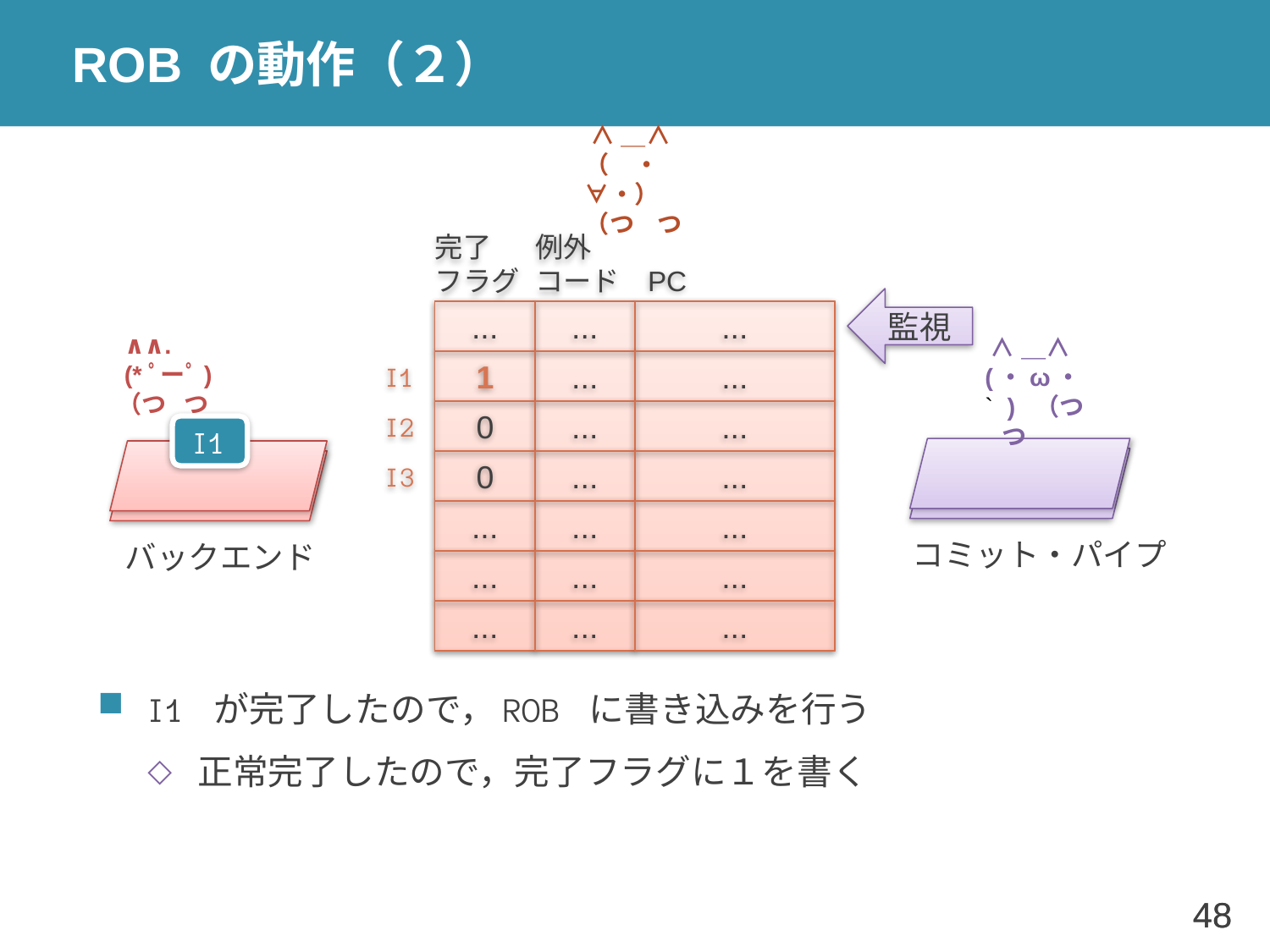

# ROB の動作（２）
 ∧＿∧
（　・∀・）（つ    つ
完了
フラグ
例外
コード
PC
監視

...
...
...
 ∧∧.
 (*ﾟーﾟ)（つ   つ
 ∧＿∧
(・ω・`  )  （つ    つ
I1
1
...
...
I2
0
...
...
I1

I3
0
...
...
...
...
...
コミット・パイプ
バックエンド
...
...
...
...
...
...
I1 が完了したので，ROB に書き込みを行う
正常完了したので，完了フラグに１を書く